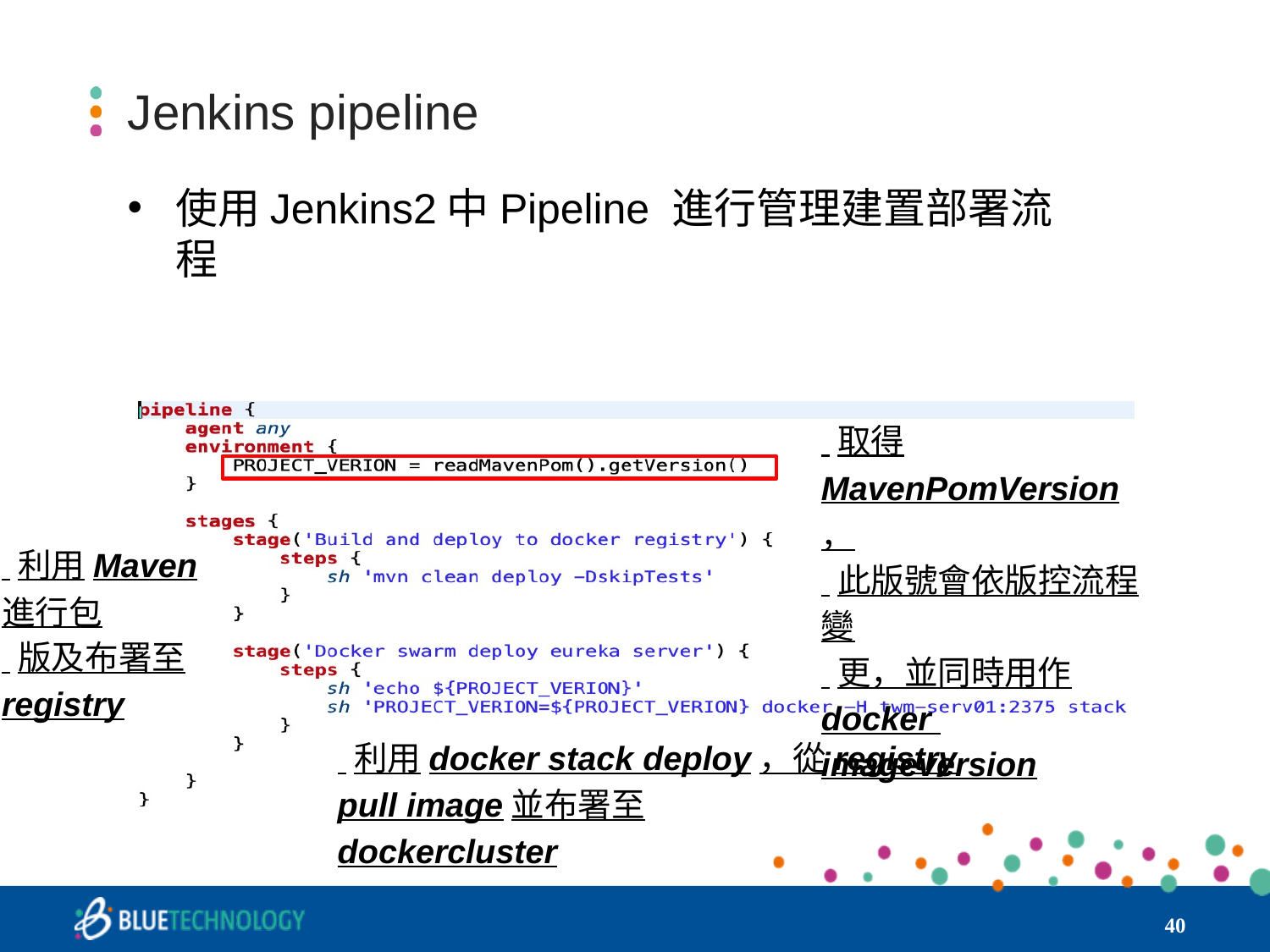

# Jenkins pipeline
使用Jenkins2中Pipeline 進行管理建置部署流程

 取得MavenPomVersion，
 此版號會依版控流程變
 更，並同時用作docker  imageversion
 利用Maven進行包
 版及布署至
registry
 利用docker stack deploy，從registry pull image並布署至
dockercluster
40